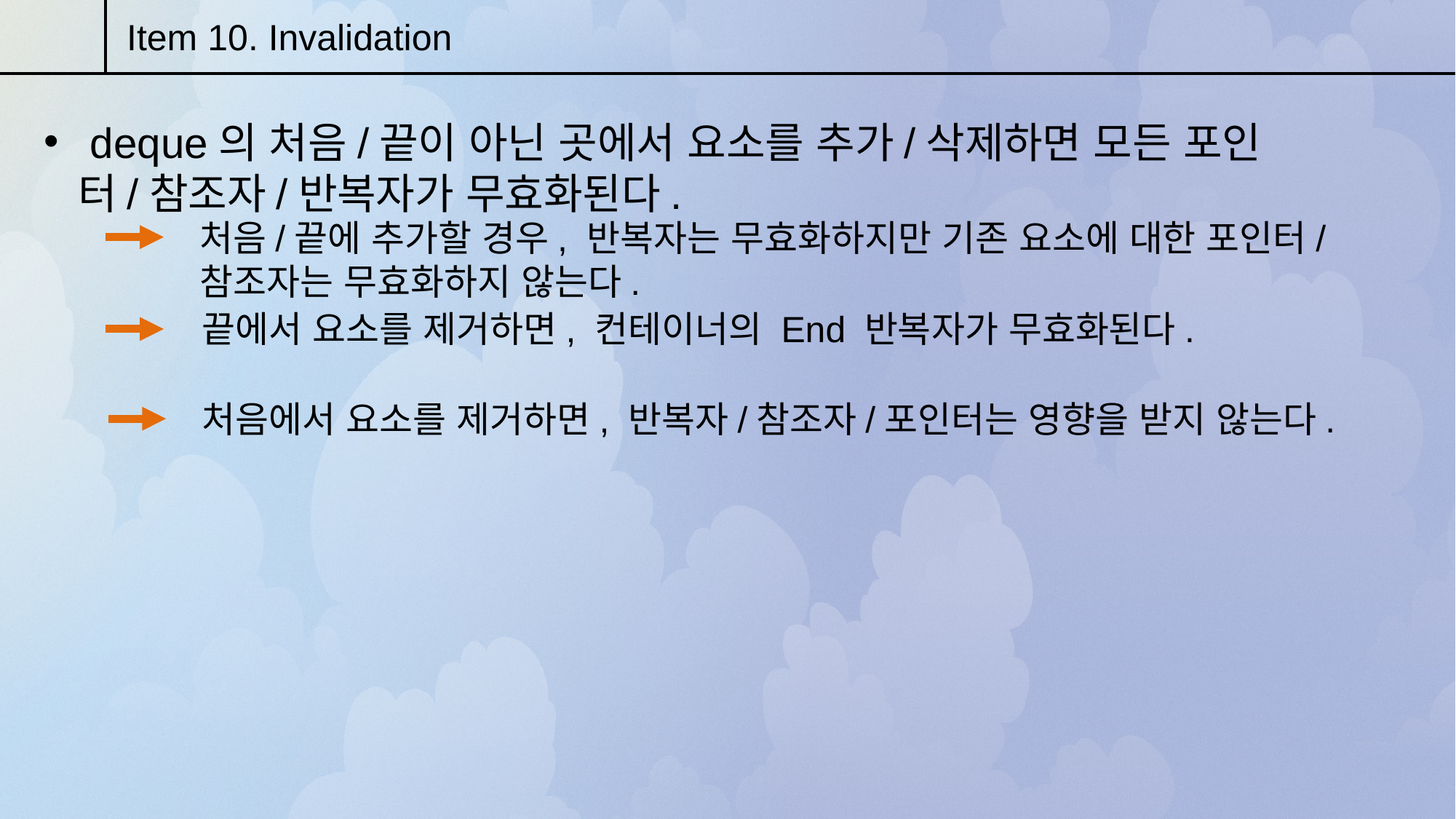

Item 10. Invalidation
 deque의 처음/끝이 아닌 곳에서 요소를 추가/삭제하면 모든 포인터/참조자/반복자가 무효화된다.
처음/끝에 추가할 경우, 반복자는 무효화하지만 기존 요소에 대한 포인터/참조자는 무효화하지 않는다.
끝에서 요소를 제거하면, 컨테이너의 End 반복자가 무효화된다.
처음에서 요소를 제거하면, 반복자/참조자/포인터는 영향을 받지 않는다.